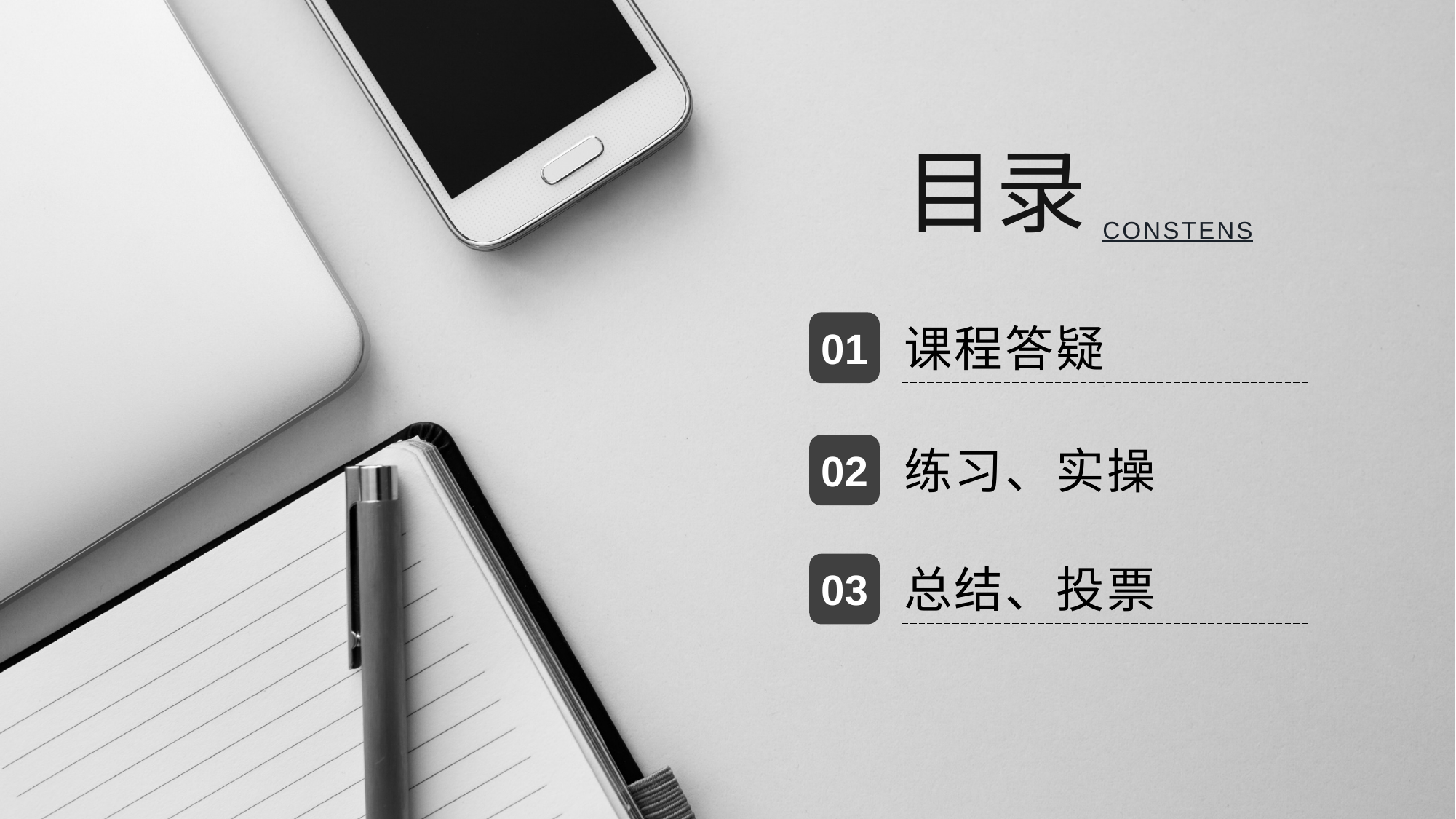

目录
CONSTENS

01
课程答疑

02
练习、实操

03
总结、投票